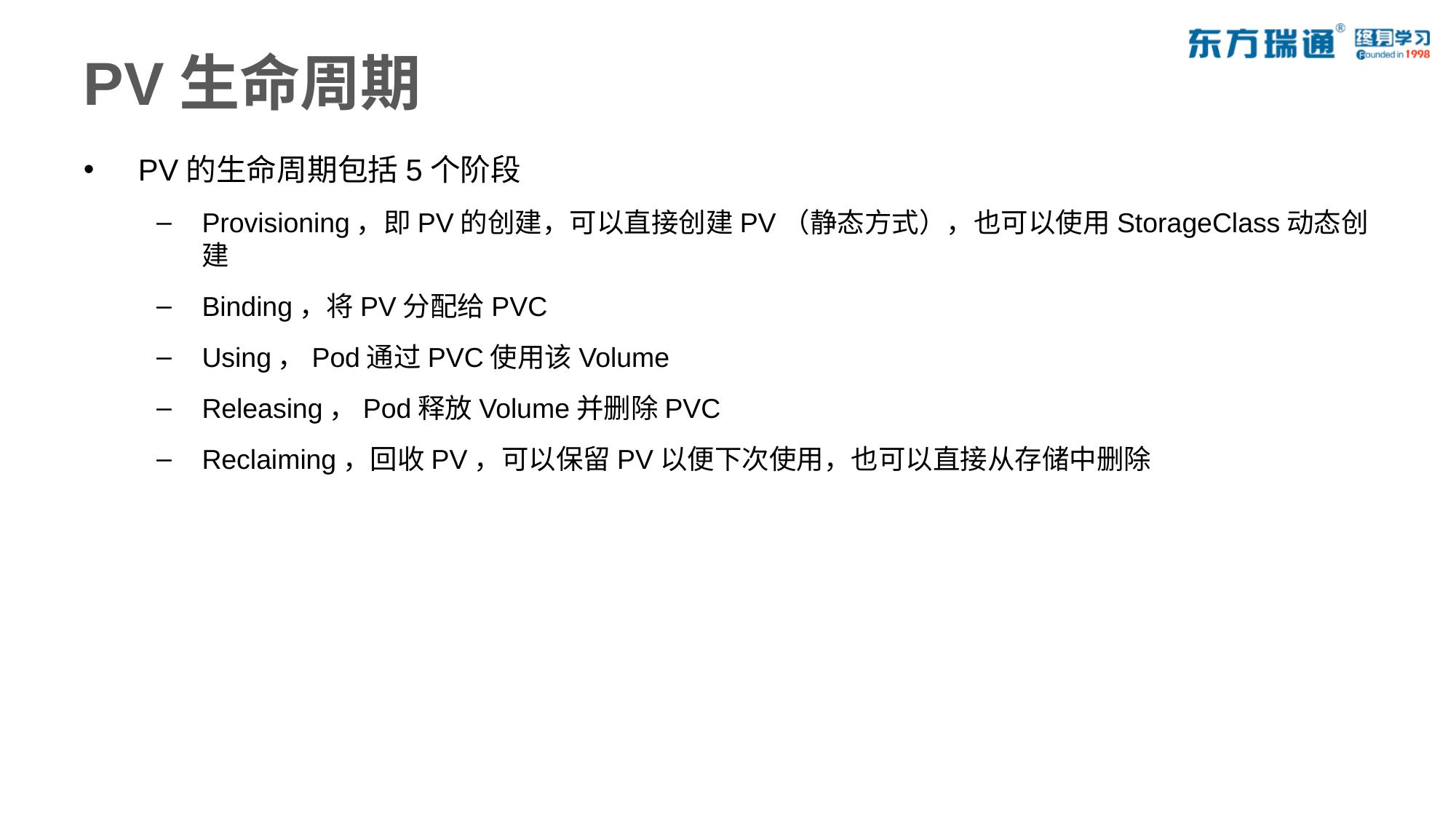

# PV生命周期
PV的生命周期包括5个阶段
Provisioning，即PV的创建，可以直接创建PV（静态方式），也可以使用StorageClass动态创建
Binding，将PV分配给PVC
Using，Pod通过PVC使用该Volume
Releasing，Pod释放Volume并删除PVC
Reclaiming，回收PV，可以保留PV以便下次使用，也可以直接从存储中删除